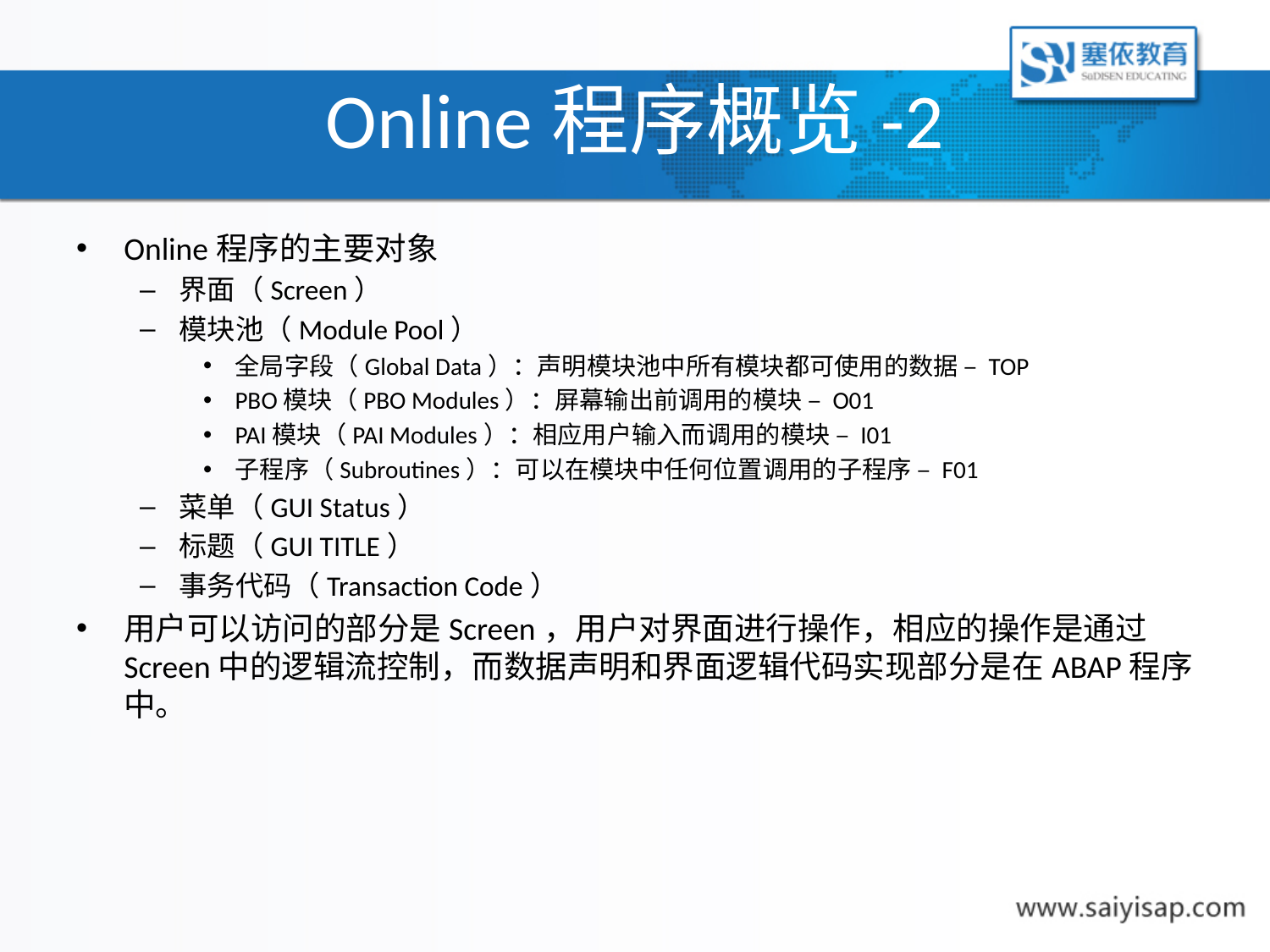

# Online程序概览-2
Online程序的主要对象
界面（Screen）
模块池（Module Pool）
全局字段（Global Data）：声明模块池中所有模块都可使用的数据 – TOP
PBO模块（PBO Modules）：屏幕输出前调用的模块 – O01
PAI模块（PAI Modules）：相应用户输入而调用的模块 – I01
子程序（Subroutines）：可以在模块中任何位置调用的子程序 – F01
菜单（GUI Status）
标题（GUI TITLE）
事务代码（Transaction Code）
用户可以访问的部分是Screen，用户对界面进行操作，相应的操作是通过Screen中的逻辑流控制，而数据声明和界面逻辑代码实现部分是在ABAP程序中。